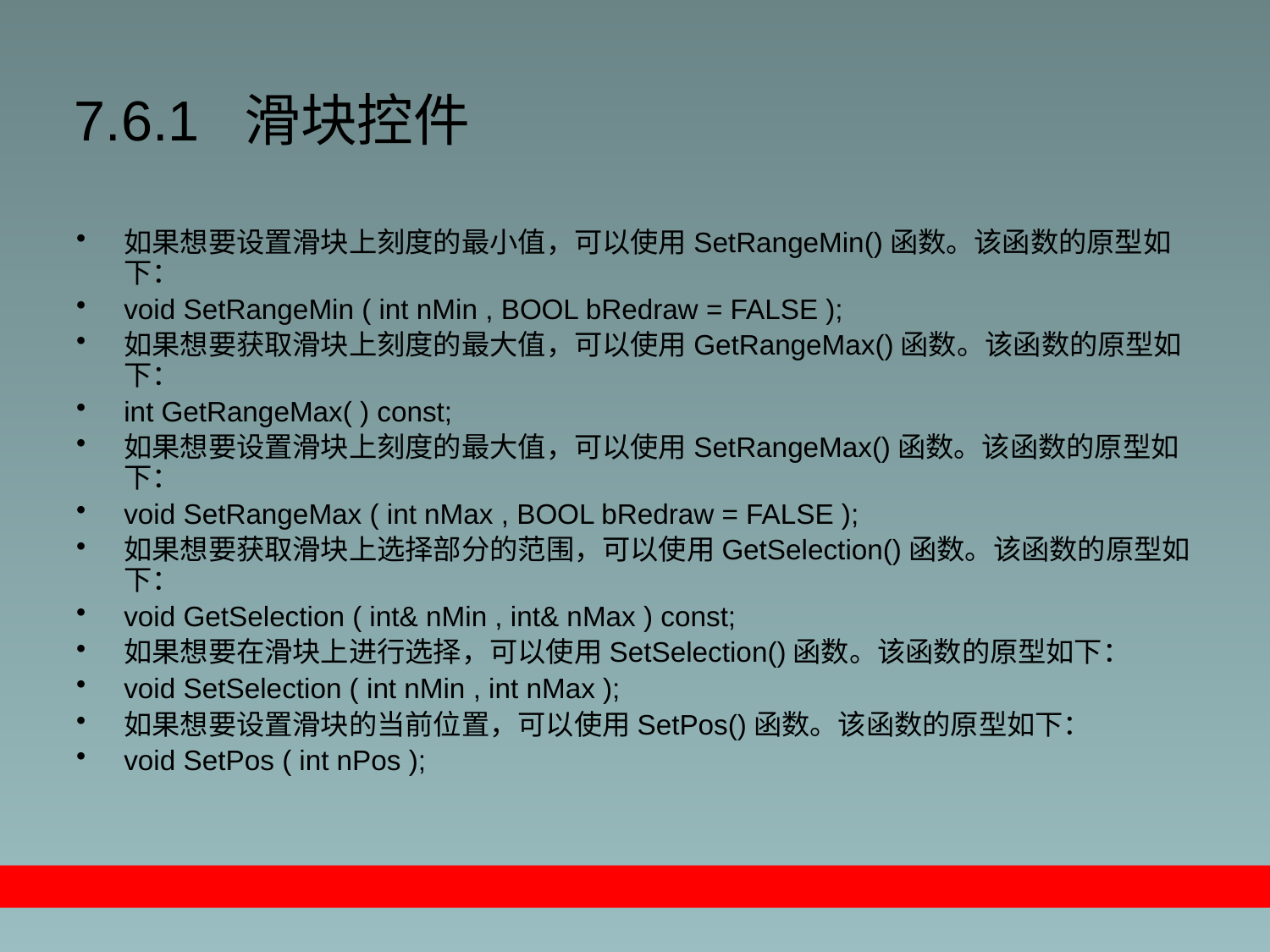

# 7.6.1  滑块控件
如果想要设置滑块上刻度的最小值，可以使用SetRangeMin()函数。该函数的原型如下：
void SetRangeMin ( int nMin , BOOL bRedraw = FALSE );
如果想要获取滑块上刻度的最大值，可以使用GetRangeMax()函数。该函数的原型如下：
int GetRangeMax( ) const;
如果想要设置滑块上刻度的最大值，可以使用SetRangeMax()函数。该函数的原型如下：
void SetRangeMax ( int nMax , BOOL bRedraw = FALSE );
如果想要获取滑块上选择部分的范围，可以使用GetSelection()函数。该函数的原型如下：
void GetSelection ( int& nMin , int& nMax ) const;
如果想要在滑块上进行选择，可以使用SetSelection()函数。该函数的原型如下：
void SetSelection ( int nMin , int nMax );
如果想要设置滑块的当前位置，可以使用SetPos()函数。该函数的原型如下：
void SetPos ( int nPos );